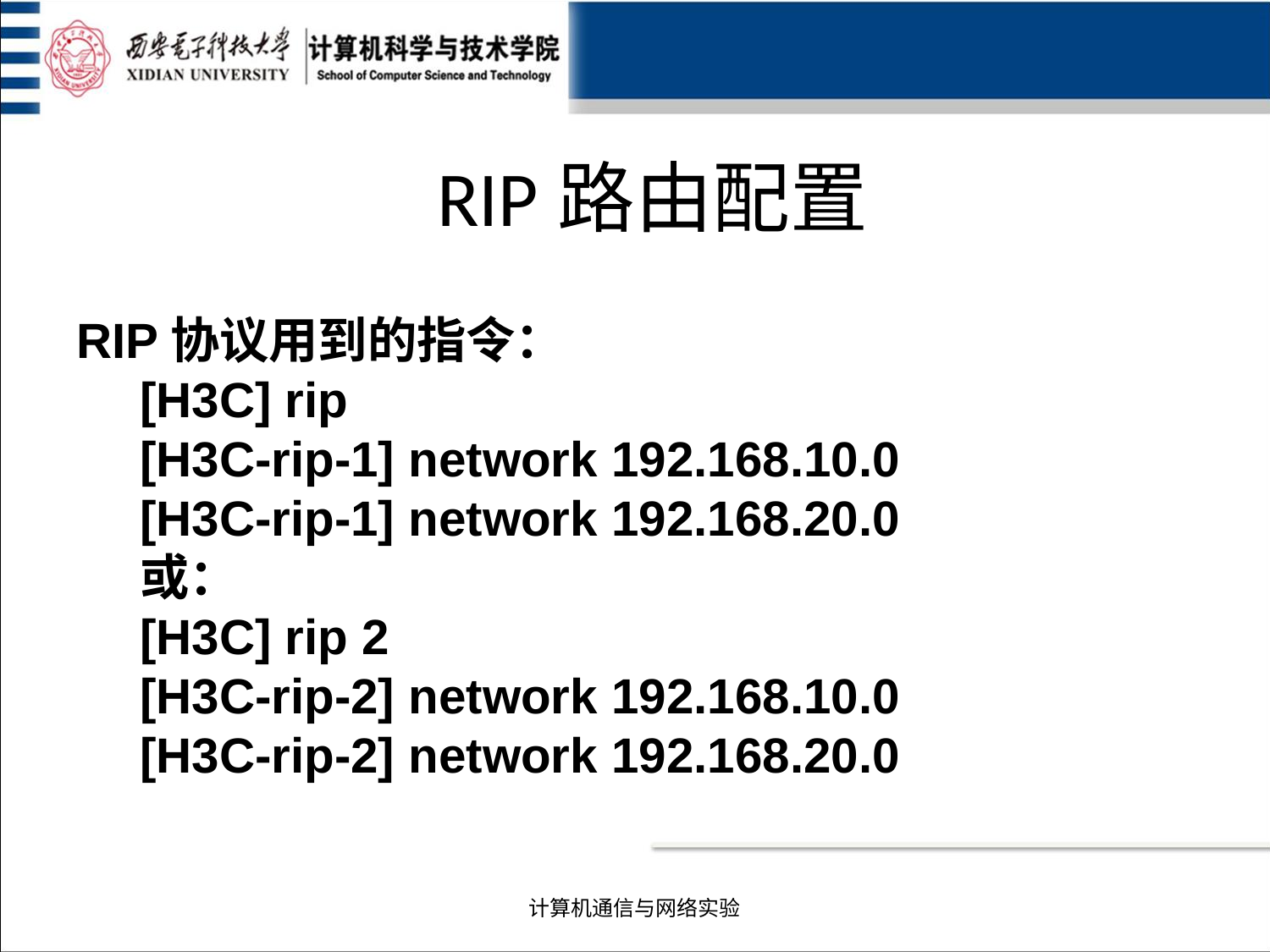

# RIP路由配置
RIP协议用到的指令：
[H3C] rip
[H3C-rip-1] network 192.168.10.0
[H3C-rip-1] network 192.168.20.0
或：
[H3C] rip 2
[H3C-rip-2] network 192.168.10.0
[H3C-rip-2] network 192.168.20.0

计算机通信与网络实验